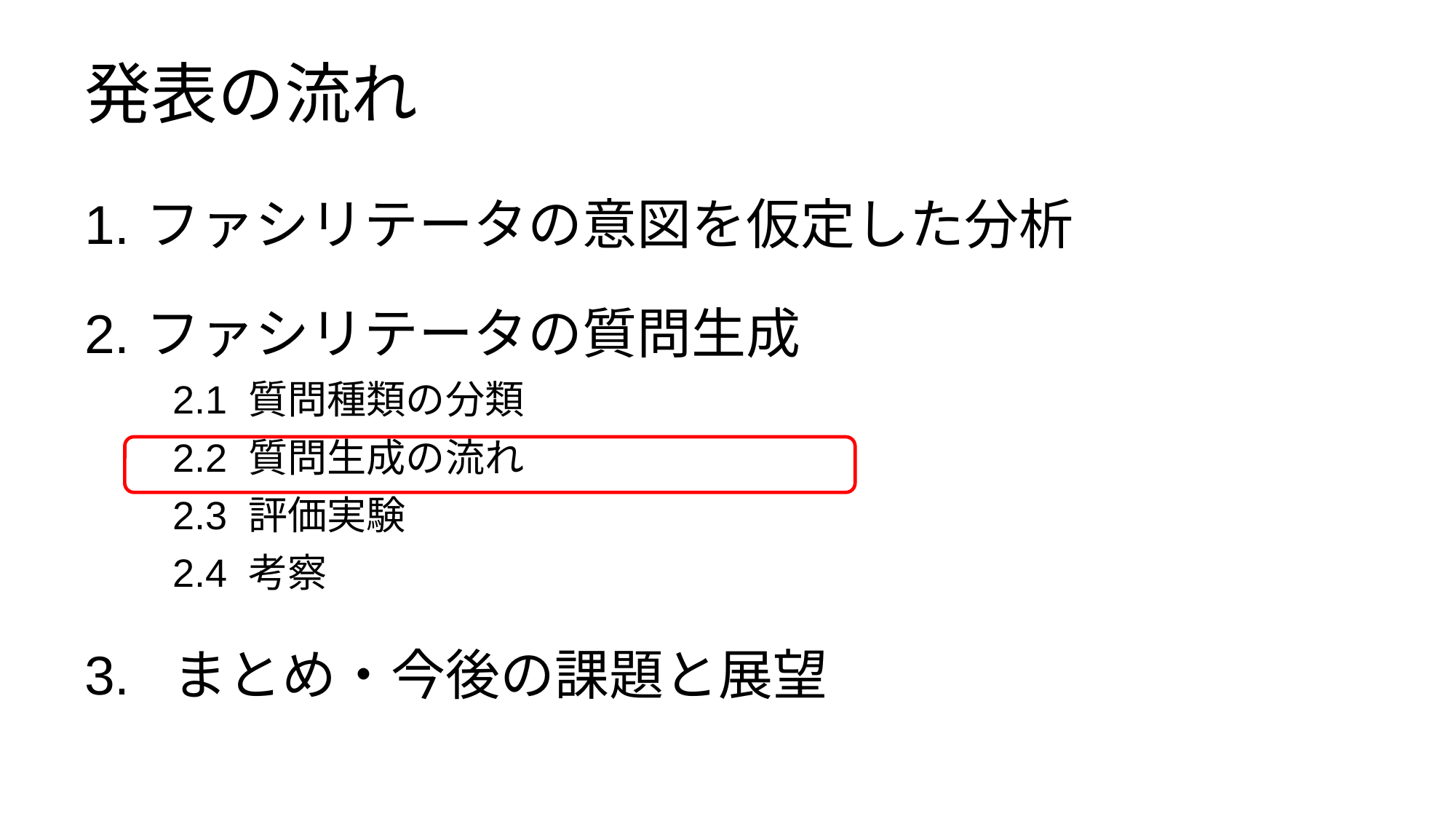

# 発表の流れ
ファシリテータの意図を仮定した分析

ファシリテータの質問生成
　　2.1 質問種類の分類
　　2.2 質問生成の流れ
　　2.3 評価実験
　　2.4 考察

まとめ・今後の課題と展望